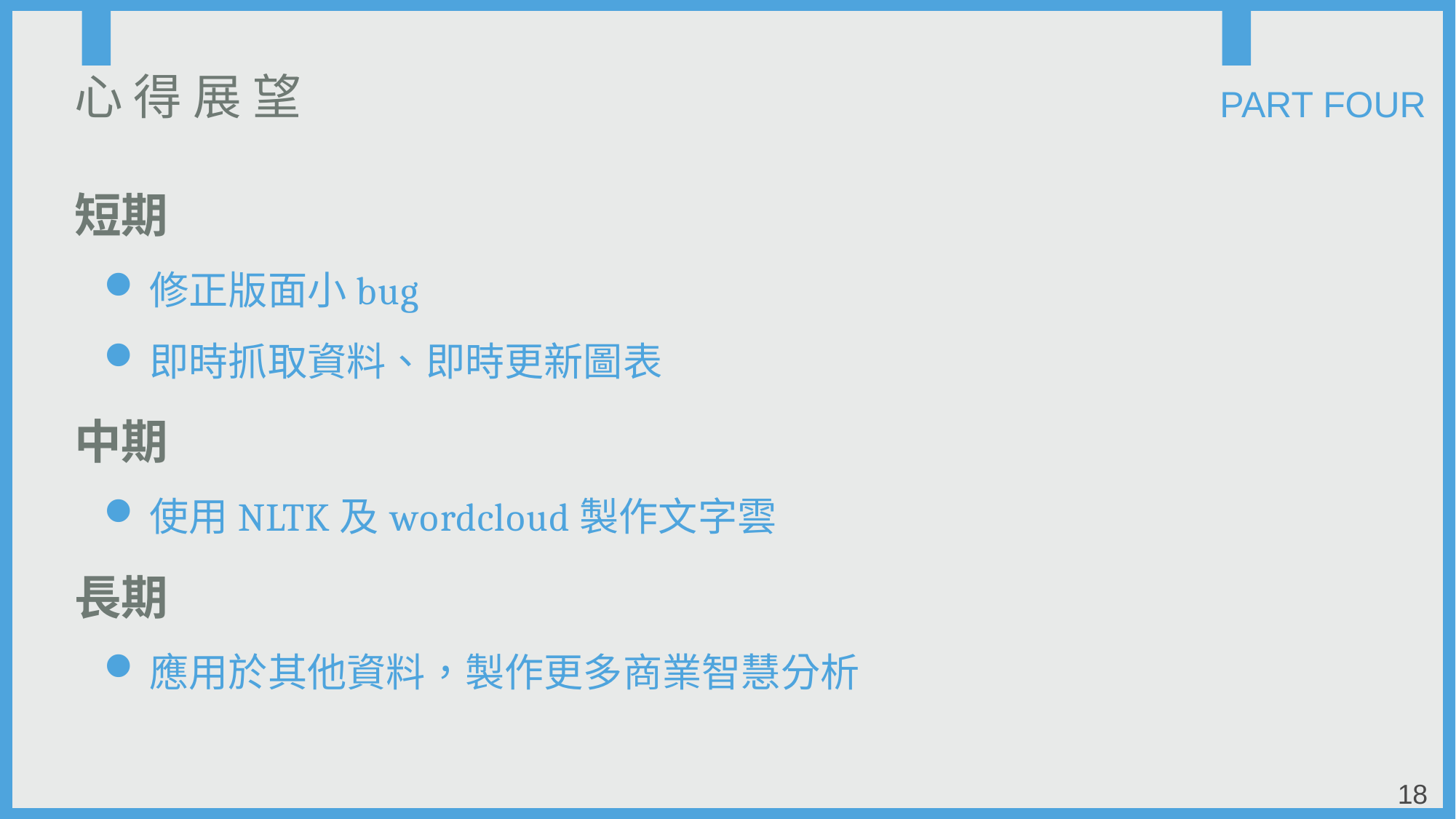

心 得 展 望
PART FOUR

短期
修正版面小bug
即時抓取資料、即時更新圖表
中期
使用NLTK及wordcloud製作文字雲
長期
應用於其他資料，製作更多商業智慧分析